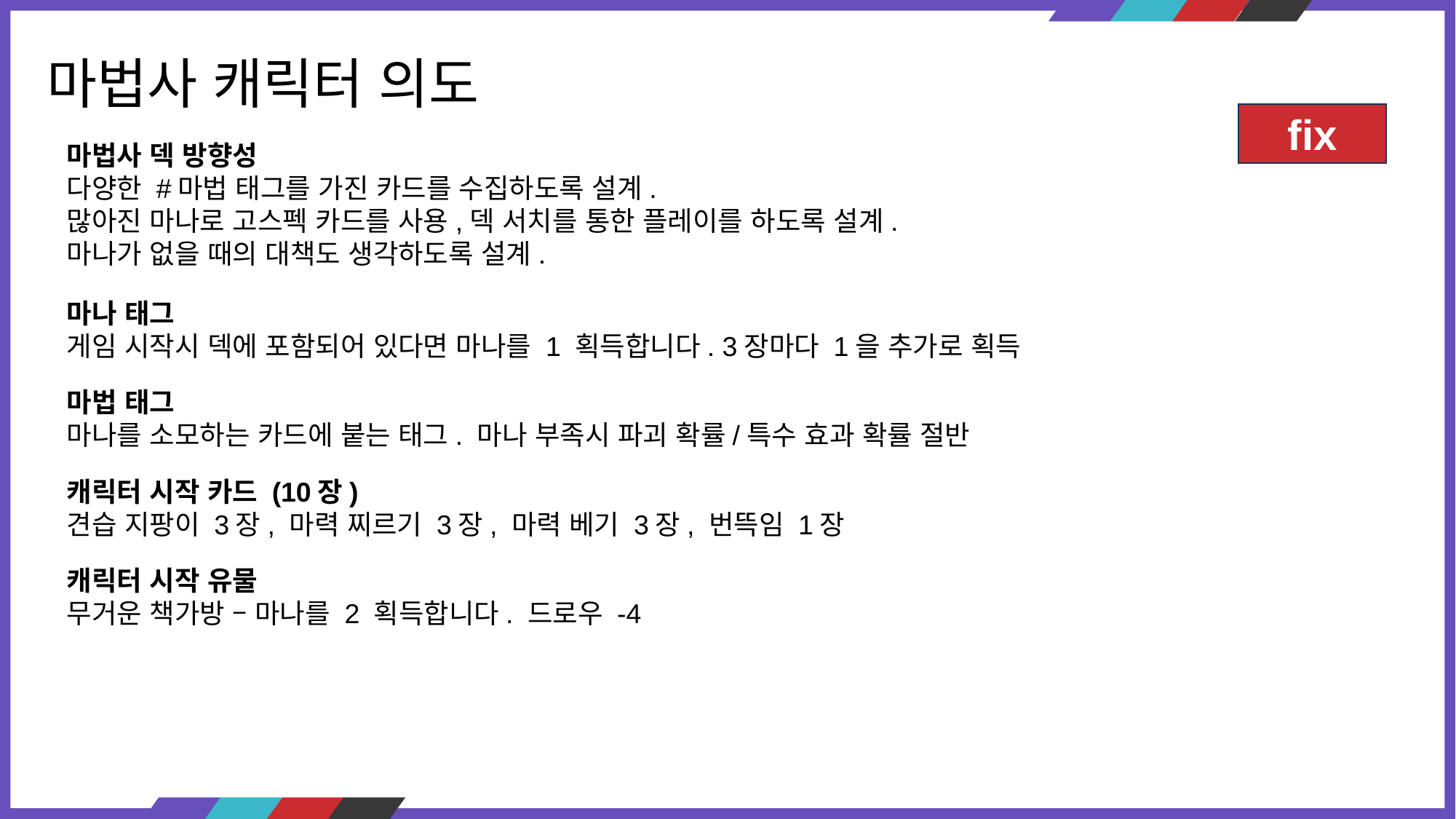

마법사 캐릭터 의도
fix
마법사 덱 방향성
다양한 #마법 태그를 가진 카드를 수집하도록 설계.
많아진 마나로 고스펙 카드를 사용,덱 서치를 통한 플레이를 하도록 설계.
마나가 없을 때의 대책도 생각하도록 설계.
마나 태그
게임 시작시 덱에 포함되어 있다면 마나를 1 획득합니다. 3장마다 1을 추가로 획득
마법 태그
마나를 소모하는 카드에 붙는 태그. 마나 부족시 파괴 확률/특수 효과 확률 절반
캐릭터 시작 카드 (10장)
견습 지팡이 3장, 마력 찌르기 3장, 마력 베기 3장, 번뜩임 1장
캐릭터 시작 유물
무거운 책가방 – 마나를 2 획득합니다. 드로우 -4